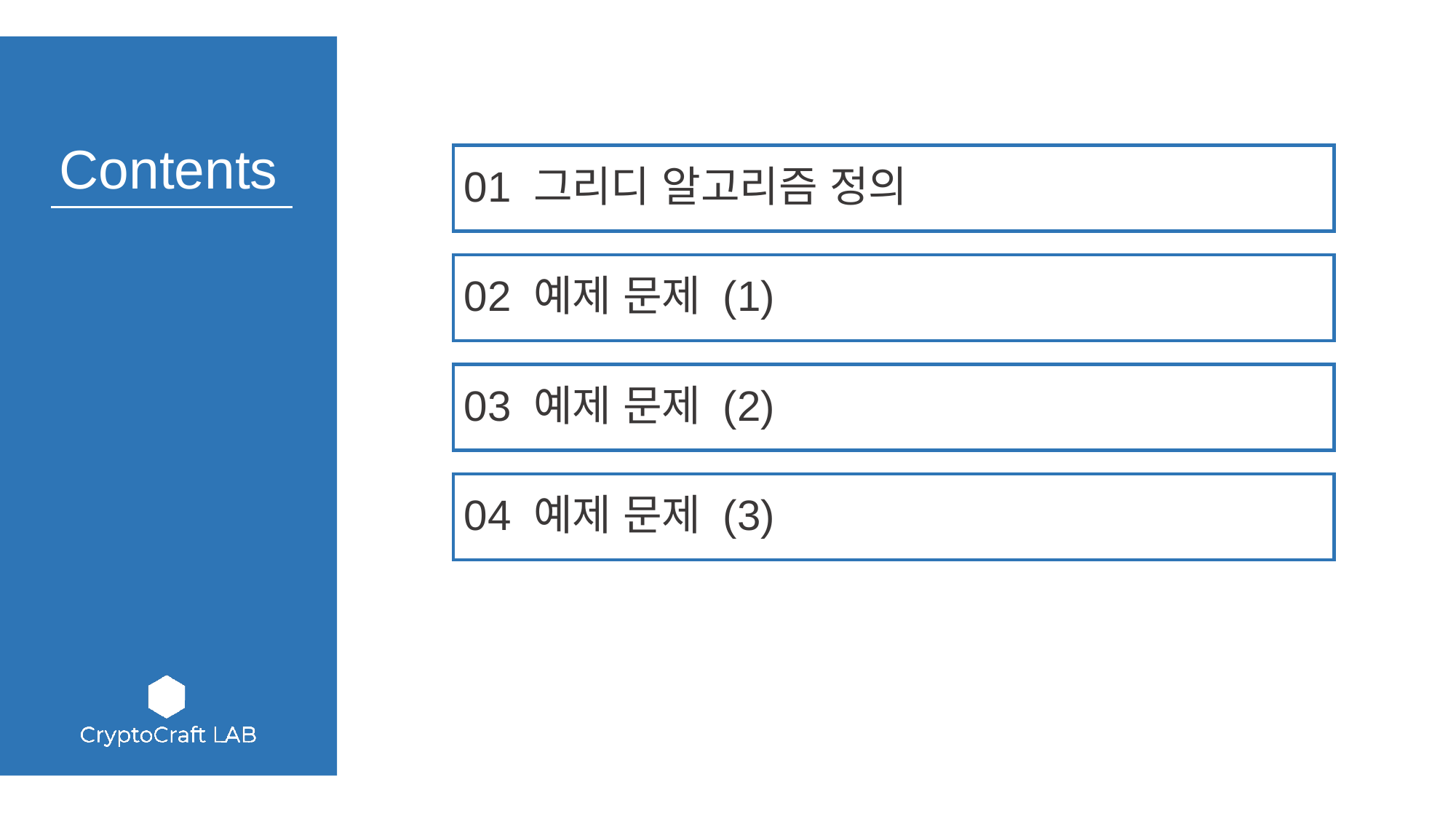

01 그리디 알고리즘 정의
02 예제 문제 (1)
03 예제 문제 (2)
04 예제 문제 (3)